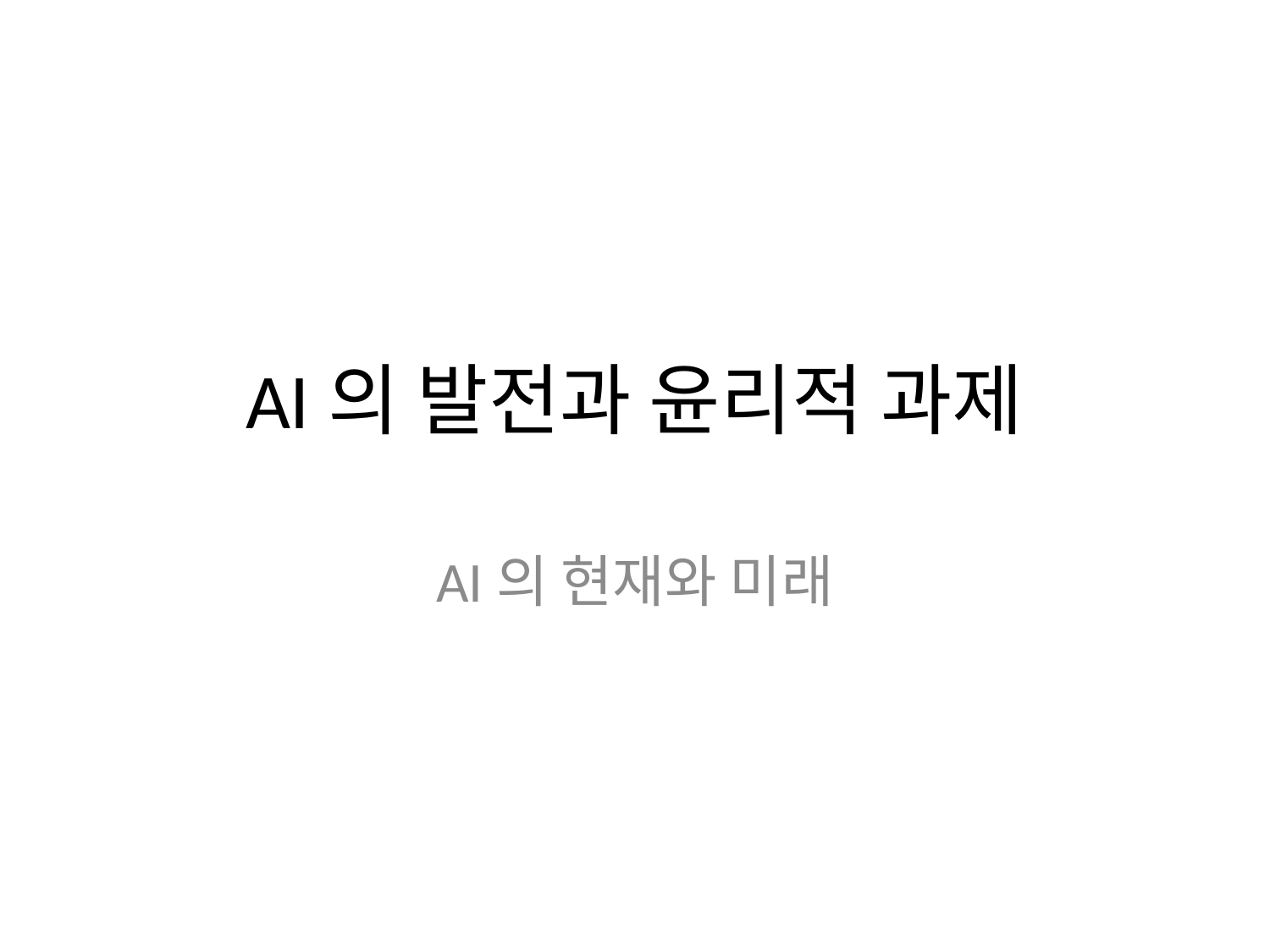

# AI의 발전과 윤리적 과제
AI의 현재와 미래